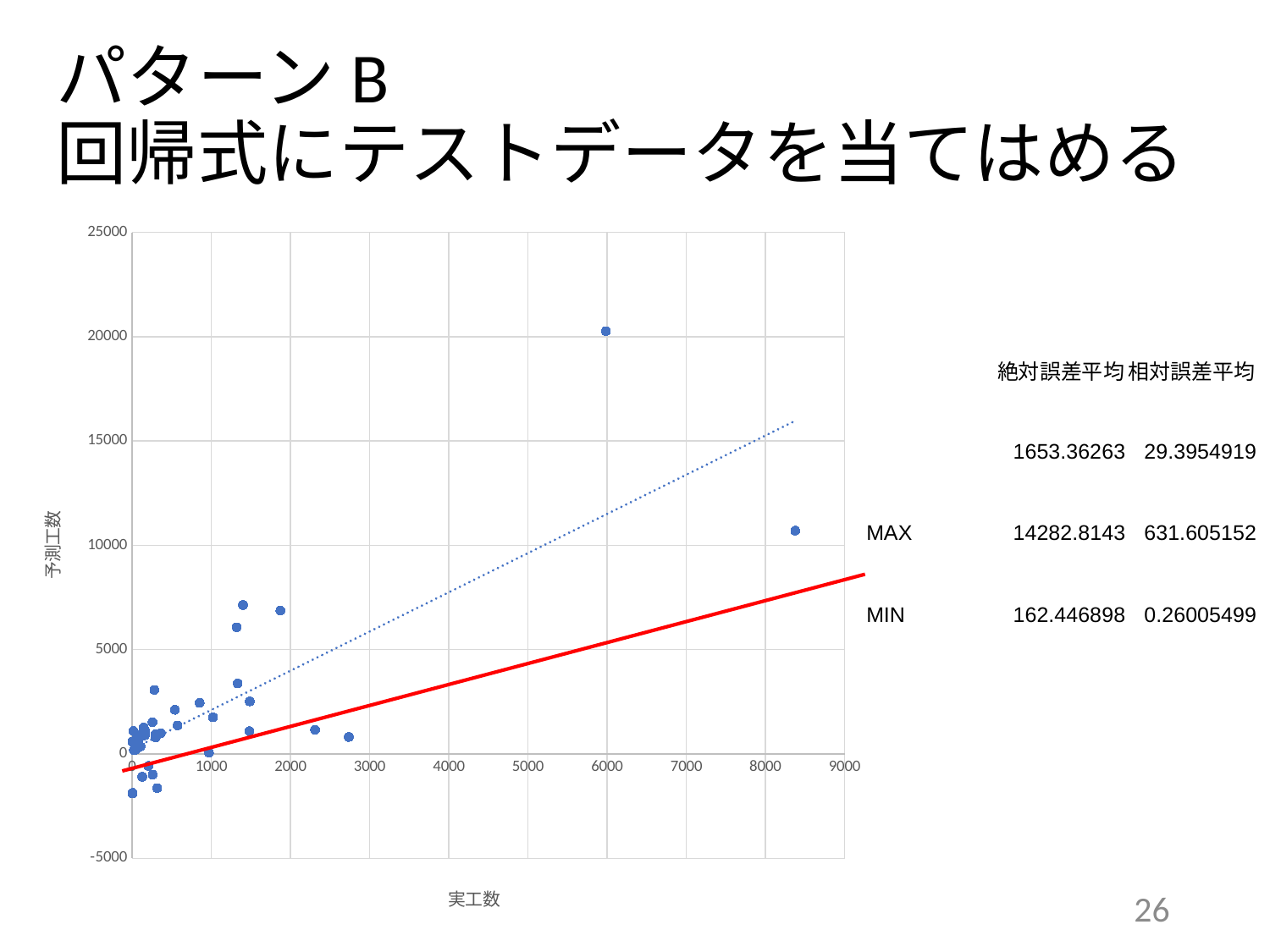

# パターンB 回帰式にテストデータを当てはめる

### Chart

| Category | expect-dev |
|---|---|
|  | 絶対誤差平均 | 相対誤差平均 |
| --- | --- | --- |
|  | 1653.36263 | 29.3954919 |
| MAX | 14282.8143 | 631.605152 |
| MIN | 162.446898 | 0.26005499 |
26